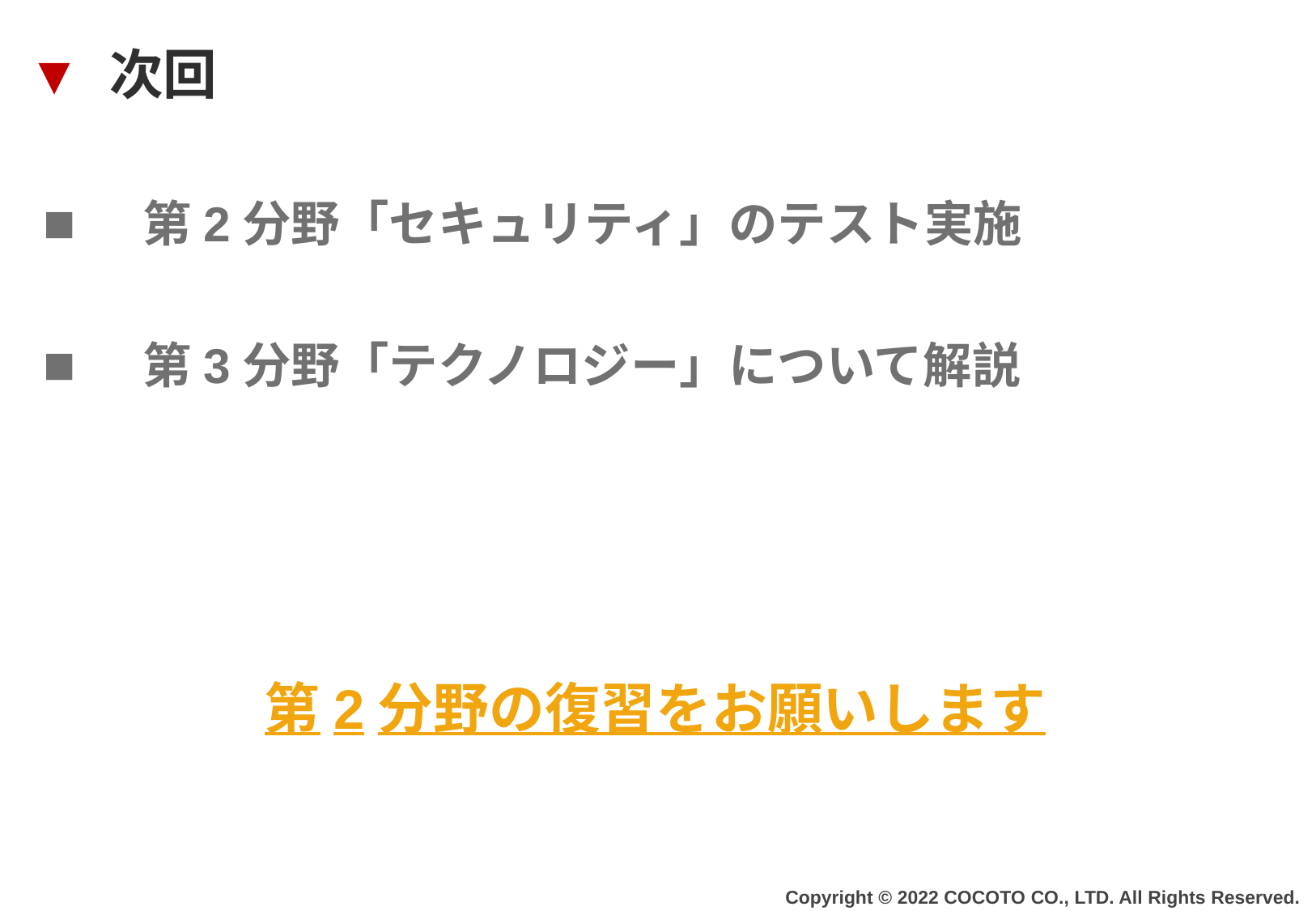

▼ 次回
■　第2分野「セキュリティ」のテスト実施
■　第3分野「テクノロジー」について解説
第2分野の復習をお願いします
Copyright © 2022 COCOTO CO., LTD. All Rights Reserved.